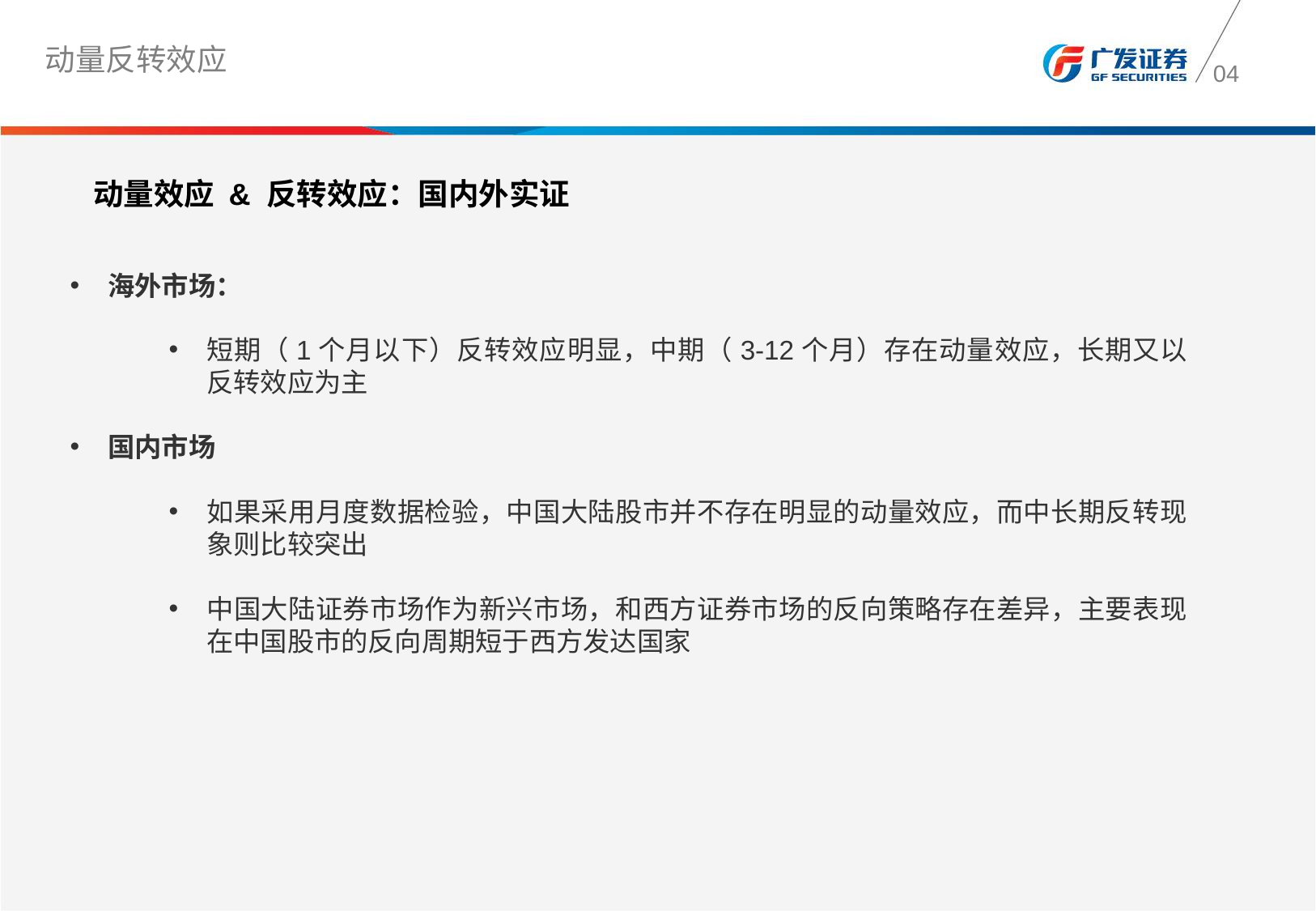

动量反转效应
04
动量效应 & 反转效应：国内外实证
海外市场：

短期（1个月以下）反转效应明显，中期（3-12个月）存在动量效应，长期又以反转效应为主

国内市场

如果采用月度数据检验，中国大陆股市并不存在明显的动量效应，而中长期反转现象则比较突出

中国大陆证券市场作为新兴市场，和西方证券市场的反向策略存在差异，主要表现在中国股市的反向周期短于西方发达国家